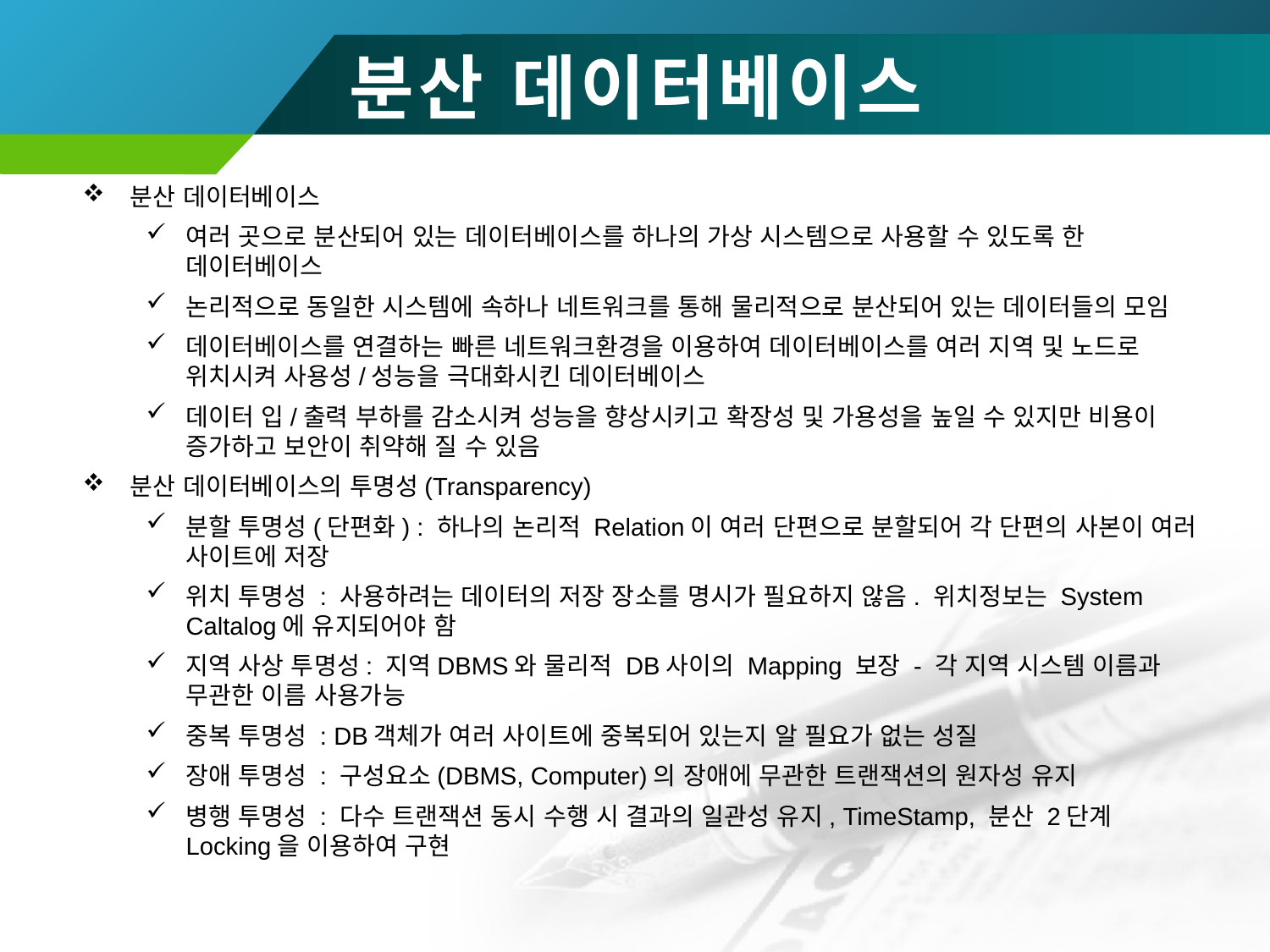

# 분산 데이터베이스
분산 데이터베이스
여러 곳으로 분산되어 있는 데이터베이스를 하나의 가상 시스템으로 사용할 수 있도록 한 데이터베이스
논리적으로 동일한 시스템에 속하나 네트워크를 통해 물리적으로 분산되어 있는 데이터들의 모임
데이터베이스를 연결하는 빠른 네트워크환경을 이용하여 데이터베이스를 여러 지역 및 노드로 위치시켜 사용성/성능을 극대화시킨 데이터베이스
데이터 입/출력 부하를 감소시켜 성능을 향상시키고 확장성 및 가용성을 높일 수 있지만 비용이 증가하고 보안이 취약해 질 수 있음
분산 데이터베이스의 투명성(Transparency)
분할 투명성(단편화) : 하나의 논리적 Relation이 여러 단편으로 분할되어 각 단편의 사본이 여러 사이트에 저장
위치 투명성 : 사용하려는 데이터의 저장 장소를 명시가 필요하지 않음. 위치정보는 System Caltalog에 유지되어야 함
지역 사상 투명성: 지역DBMS와 물리적 DB사이의 Mapping 보장 - 각 지역 시스템 이름과 무관한 이름 사용가능
중복 투명성 : DB객체가 여러 사이트에 중복되어 있는지 알 필요가 없는 성질
장애 투명성 : 구성요소(DBMS, Computer)의 장애에 무관한 트랜잭션의 원자성 유지
병행 투명성 : 다수 트랜잭션 동시 수행 시 결과의 일관성 유지, TimeStamp, 분산 2단계 Locking을 이용하여 구현